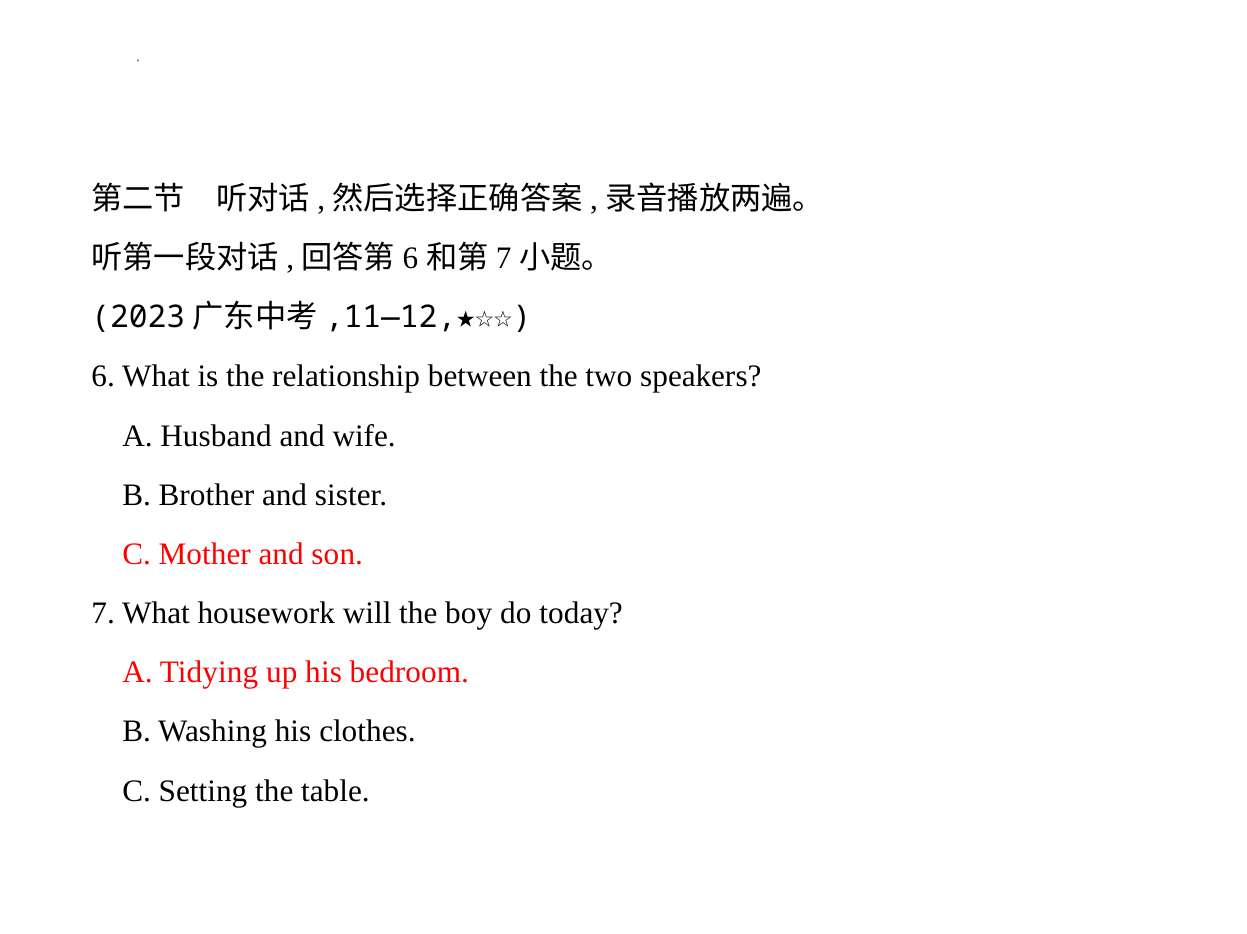

第二节　听对话,然后选择正确答案,录音播放两遍。
听第一段对话,回答第6和第7小题。
(2023广东中考,11—12,★☆☆)
6. What is the relationship between the two speakers?
    A. Husband and wife.
    B. Brother and sister.
    C. Mother and son.
7. What housework will the boy do today?
    A. Tidying up his bedroom.
    B. Washing his clothes.
    C. Setting the table.